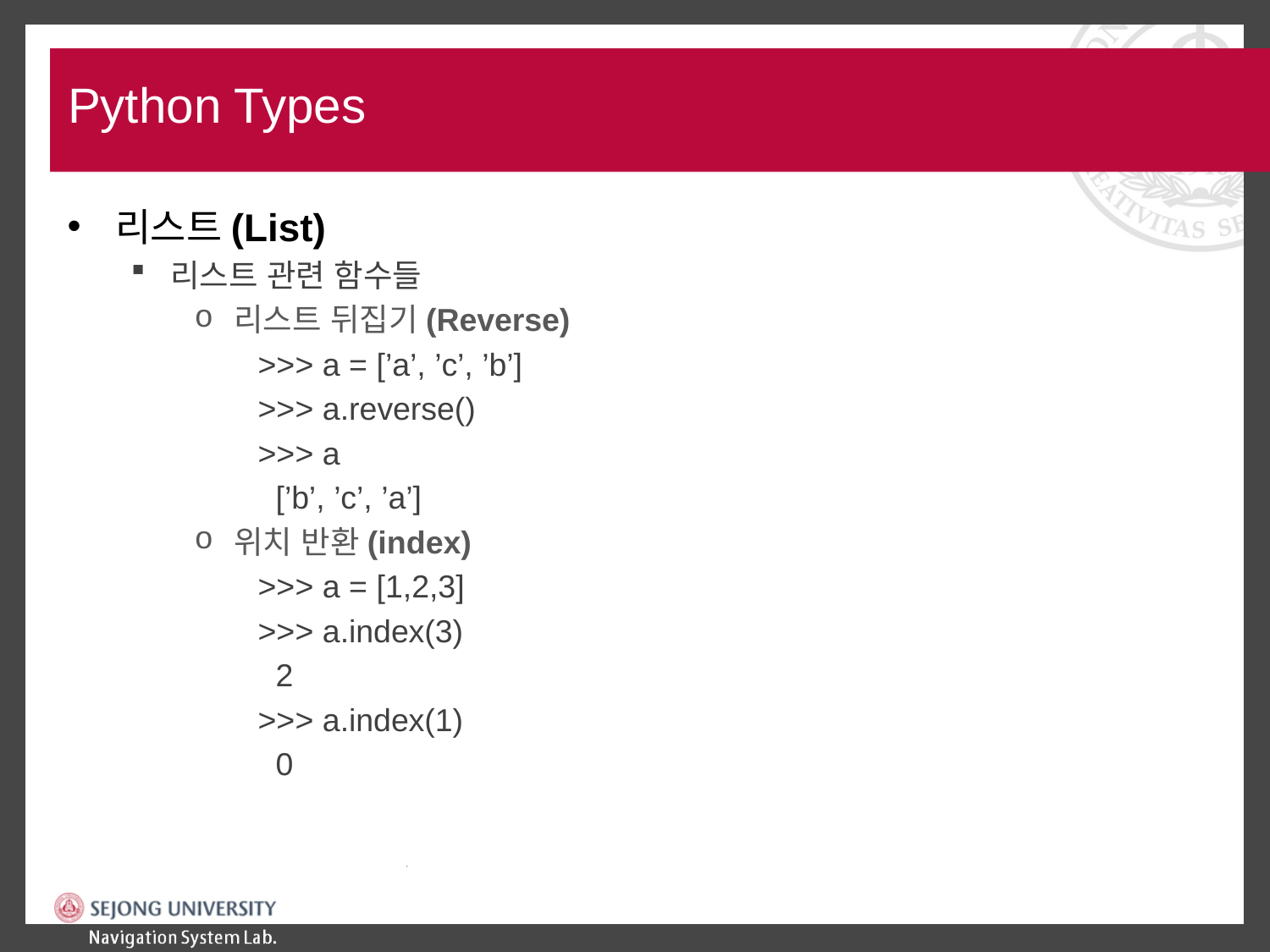

# Python Types
리스트(List)
리스트 관련 함수들
리스트 뒤집기(Reverse)
>>> a = [’a’, ’c’, ’b’]
>>> a.reverse()
>>> a
  [’b’, ’c’, ’a’]
위치 반환(index)
>>> a = [1,2,3]
>>> a.index(3)
  2
>>> a.index(1)
  0